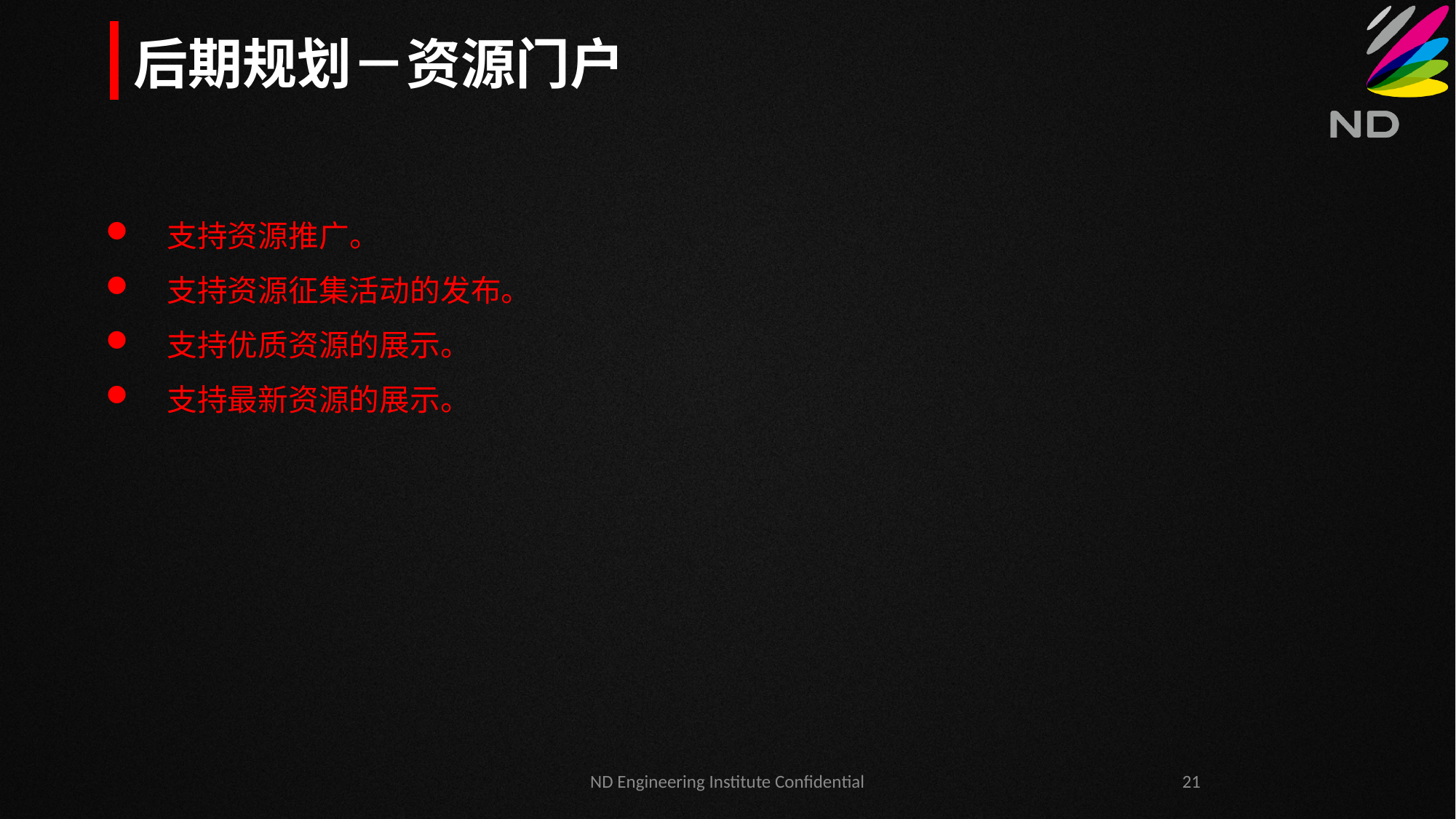

后期规划－资源门户
支持资源推广。
支持资源征集活动的发布。
支持优质资源的展示。
支持最新资源的展示。
ND Engineering Institute Confidential
21